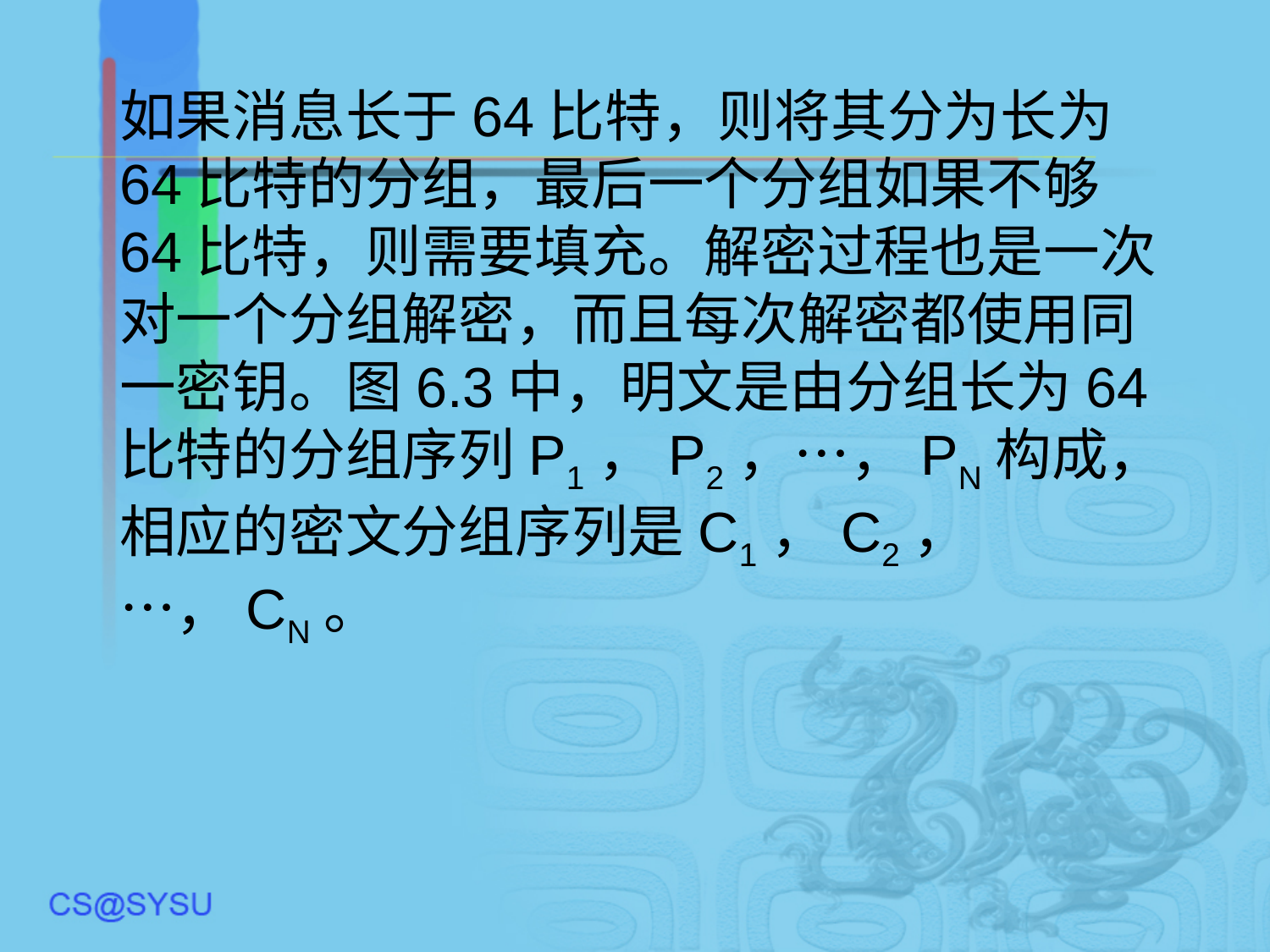

如果消息长于64比特，则将其分为长为64比特的分组，最后一个分组如果不够64比特，则需要填充。解密过程也是一次对一个分组解密，而且每次解密都使用同一密钥。图6.3中，明文是由分组长为64比特的分组序列P1，P2，…，PN构成，相应的密文分组序列是C1，C2，…，CN。